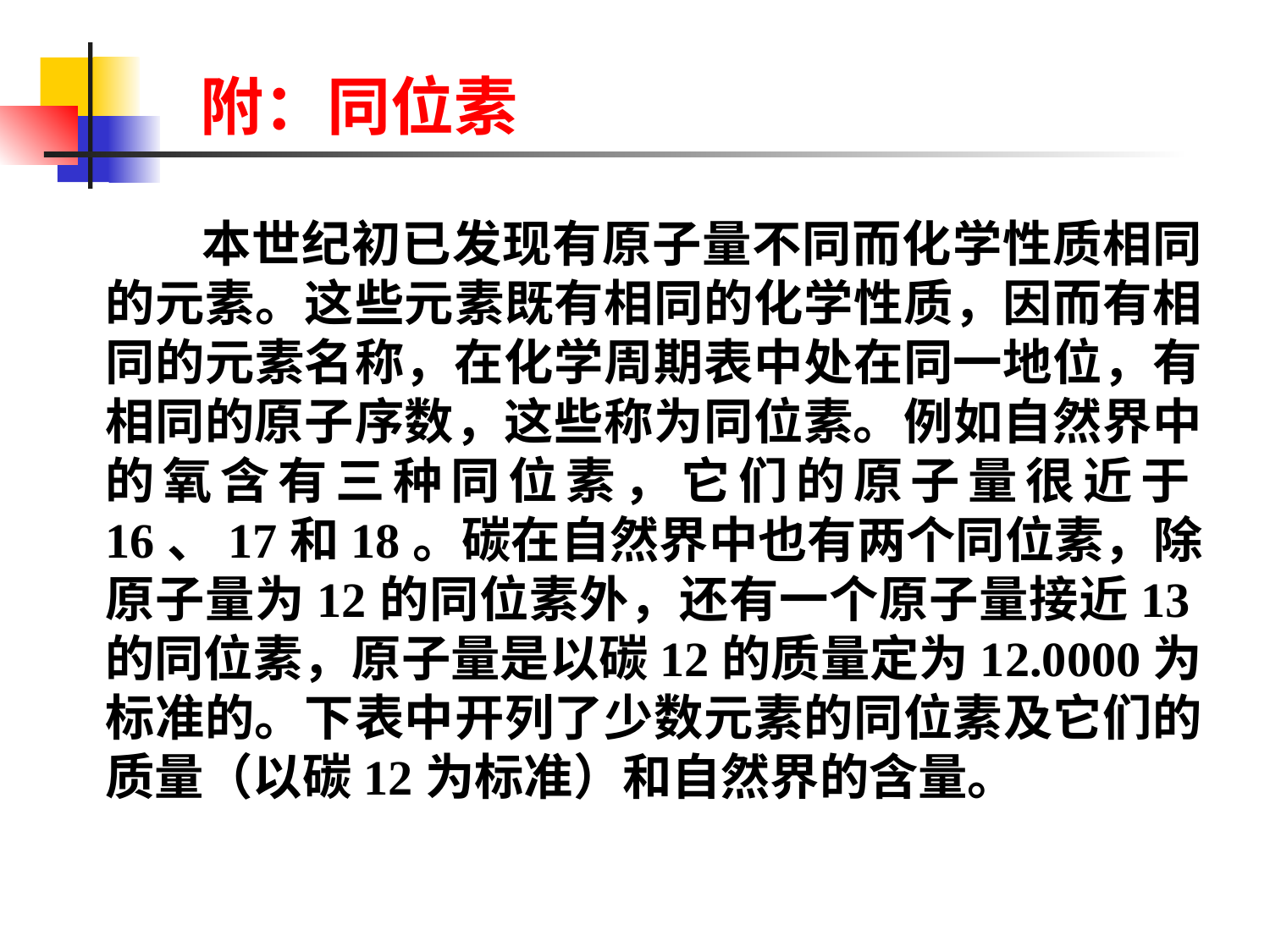

# 附：同位素
           本世纪初已发现有原子量不同而化学性质相同的元素。这些元素既有相同的化学性质，因而有相同的元素名称，在化学周期表中处在同一地位，有相同的原子序数，这些称为同位素。例如自然界中的氧含有三种同位素，它们的原子量很近于16、17和18。碳在自然界中也有两个同位素，除原子量为12的同位素外，还有一个原子量接近13的同位素，原子量是以碳12的质量定为12.0000为标准的。下表中开列了少数元素的同位素及它们的质量（以碳12为标准）和自然界的含量。